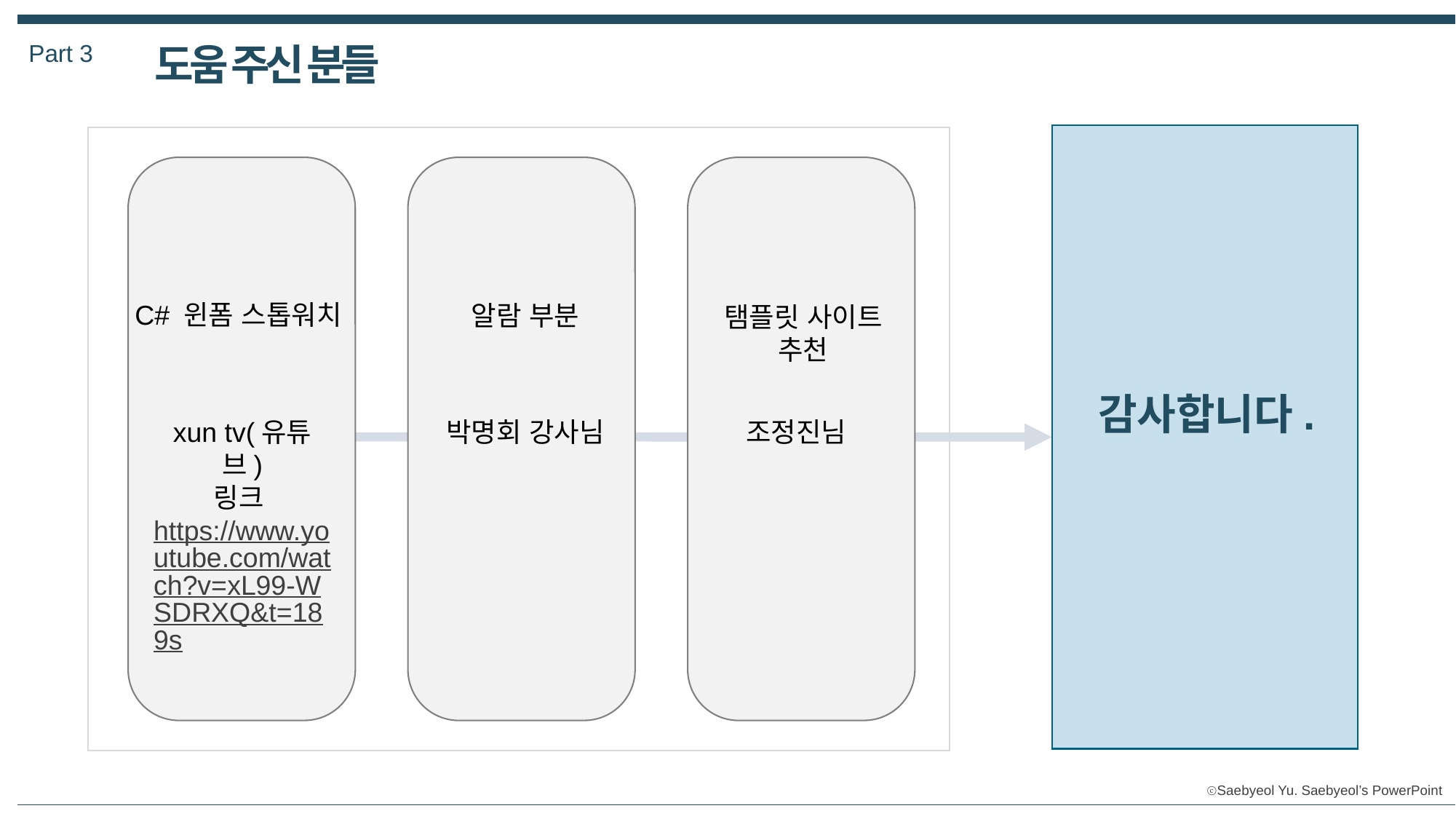

Part 3
도움 주신 분들

C# 윈폼 스톱워치
알람 부분
탬플릿 사이트
추천
감사합니다.
xun tv(유튜브)
링크https://www.youtube.com/watch?v=xL99-WSDRXQ&t=189s
박명회 강사님
조정진님